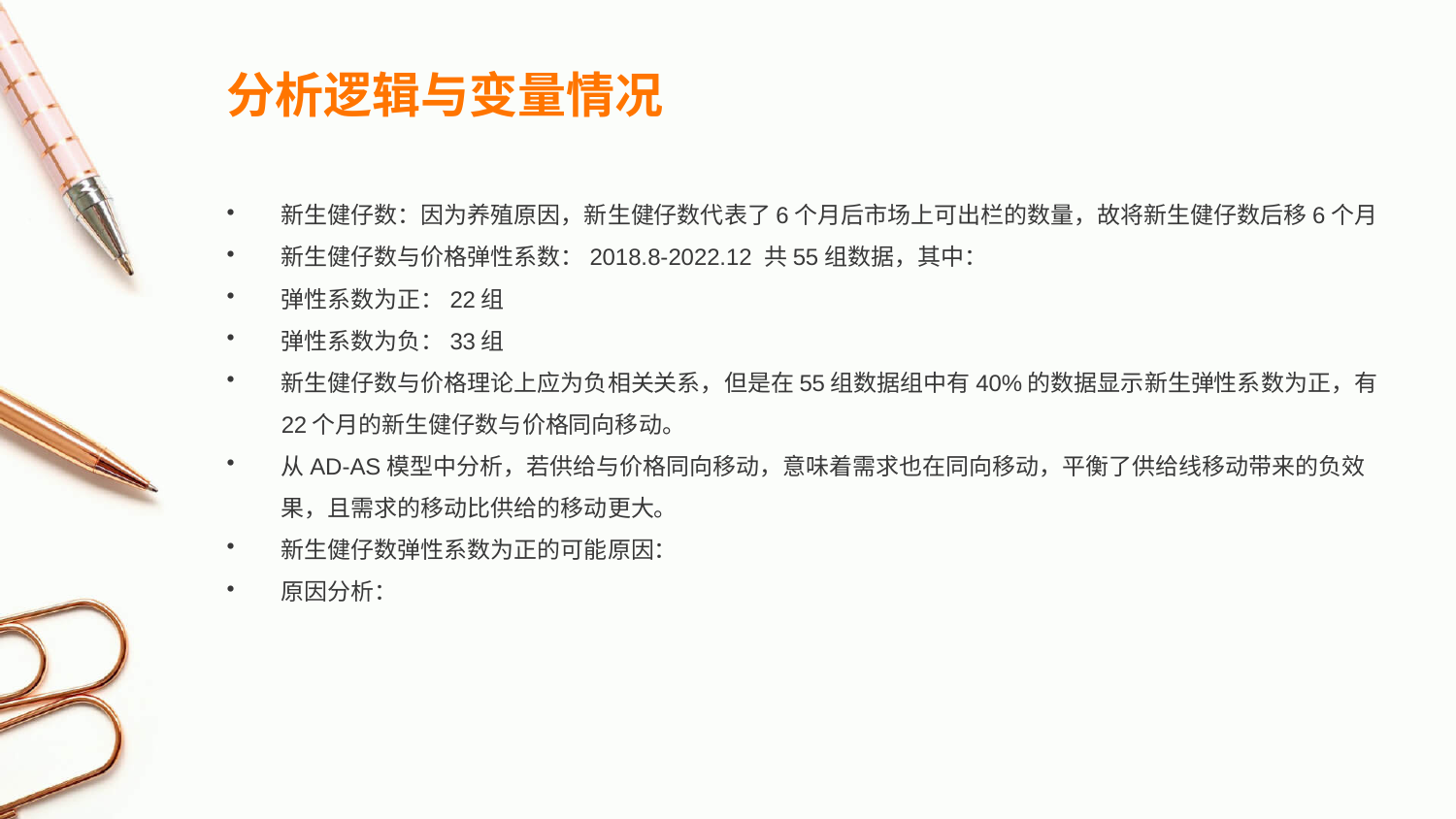

分析逻辑与变量情况
新生健仔数：因为养殖原因，新生健仔数代表了6个月后市场上可出栏的数量，故将新生健仔数后移6个月
新生健仔数与价格弹性系数：2018.8-2022.12 共55组数据，其中：
弹性系数为正：22组
弹性系数为负：33组
新生健仔数与价格理论上应为负相关关系，但是在55组数据组中有40%的数据显示新生弹性系数为正，有22个月的新生健仔数与价格同向移动。
从AD-AS模型中分析，若供给与价格同向移动，意味着需求也在同向移动，平衡了供给线移动带来的负效果，且需求的移动比供给的移动更大。
新生健仔数弹性系数为正的可能原因：
原因分析：